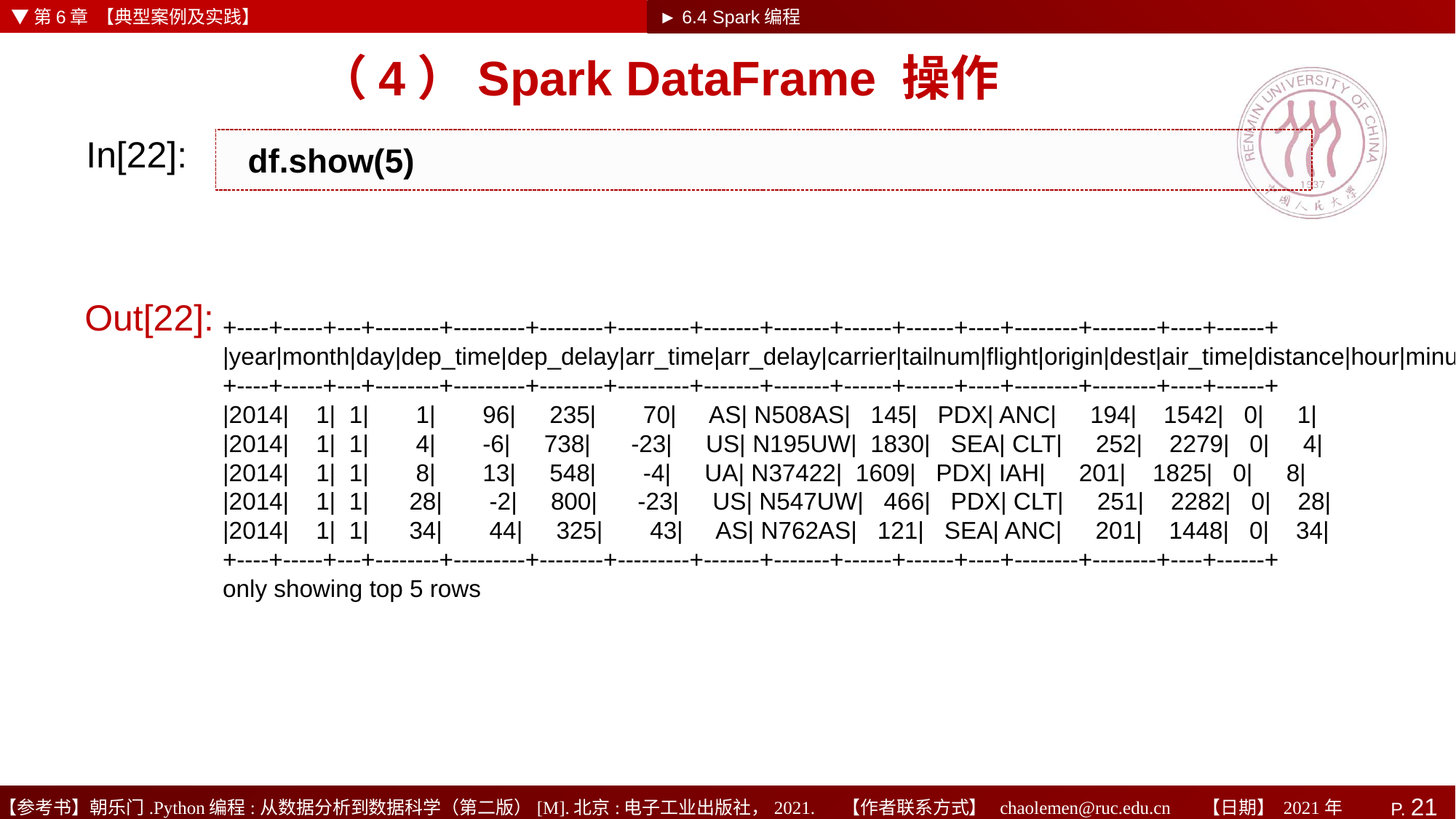

▼第6章  【典型案例及实践】
► 6.4 Spark编程
# （4）Spark DataFrame 操作
In[22]:
df.show(5)
Out[22]:
+----+-----+---+--------+---------+--------+---------+-------+-------+------+------+----+--------+--------+----+------+
|year|month|day|dep_time|dep_delay|arr_time|arr_delay|carrier|tailnum|flight|origin|dest|air_time|distance|hour|minute|
+----+-----+---+--------+---------+--------+---------+-------+-------+------+------+----+--------+--------+----+------+
|2014|    1|  1|       1|       96|     235|       70|     AS| N508AS|   145|   PDX| ANC|     194|    1542|   0|     1|
|2014|    1|  1|       4|       -6|     738|      -23|     US| N195UW|  1830|   SEA| CLT|     252|    2279|   0|     4|
|2014|    1|  1|       8|       13|     548|       -4|     UA| N37422|  1609|   PDX| IAH|     201|    1825|   0|     8|
|2014|    1|  1|      28|       -2|     800|      -23|     US| N547UW|   466|   PDX| CLT|     251|    2282|   0|    28|
|2014|    1|  1|      34|       44|     325|       43|     AS| N762AS|   121|   SEA| ANC|     201|    1448|   0|    34|
+----+-----+---+--------+---------+--------+---------+-------+-------+------+------+----+--------+--------+----+------+
only showing top 5 rows